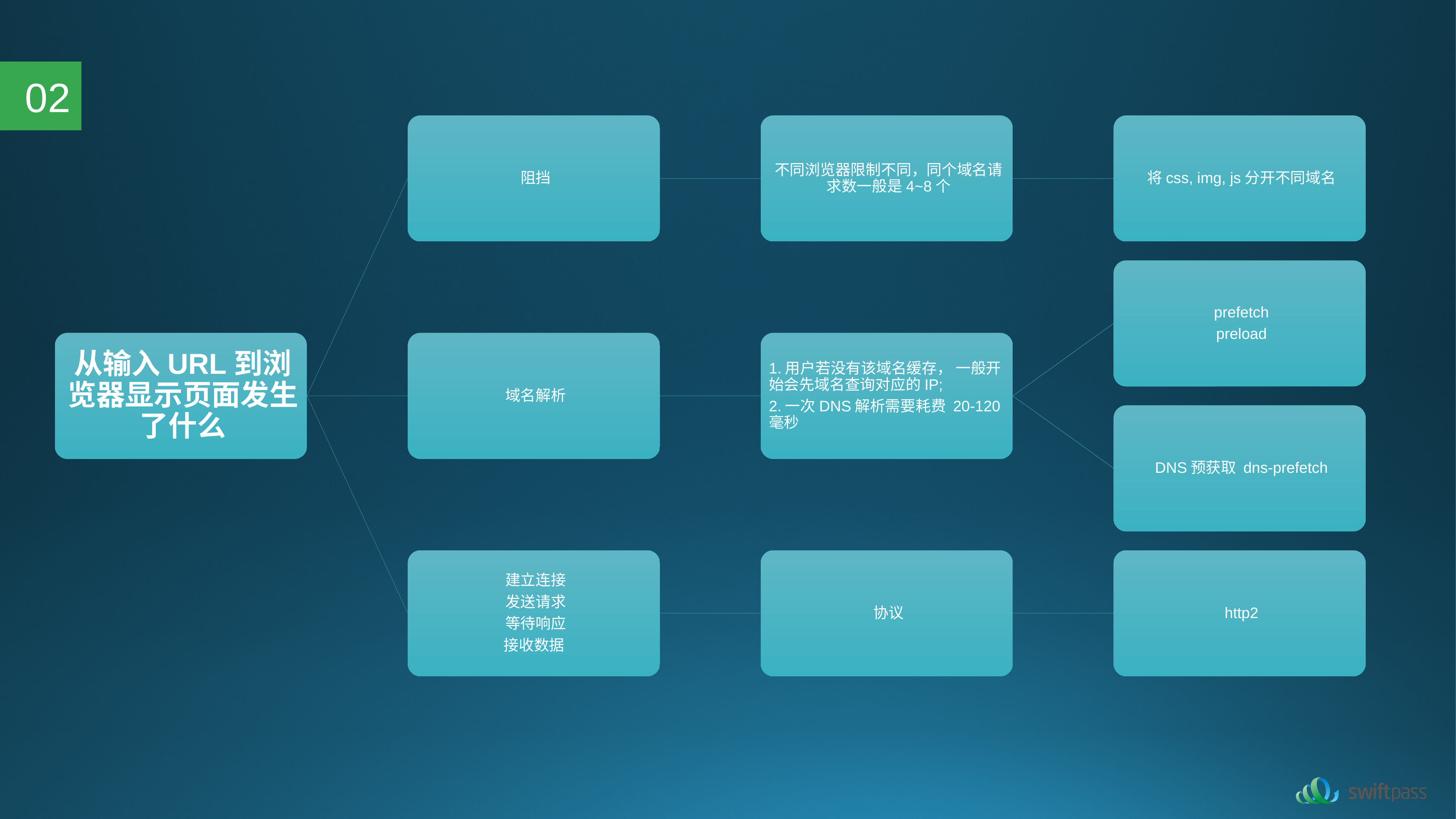

从输入URL到浏览器显示页面发生了什么

阻挡

不同浏览器限制不同，同个域名请求数一般是4~8个

将css, img, js分开不同域名

域名解析

1.用户若没有该域名缓存， 一般开始会先域名查询对应的IP;
2.一次DNS解析需要耗费 20-120 毫秒

prefetch
preload

DNS预获取 dns-prefetch

建立连接
发送请求
等待响应
接收数据

协议

http2

02